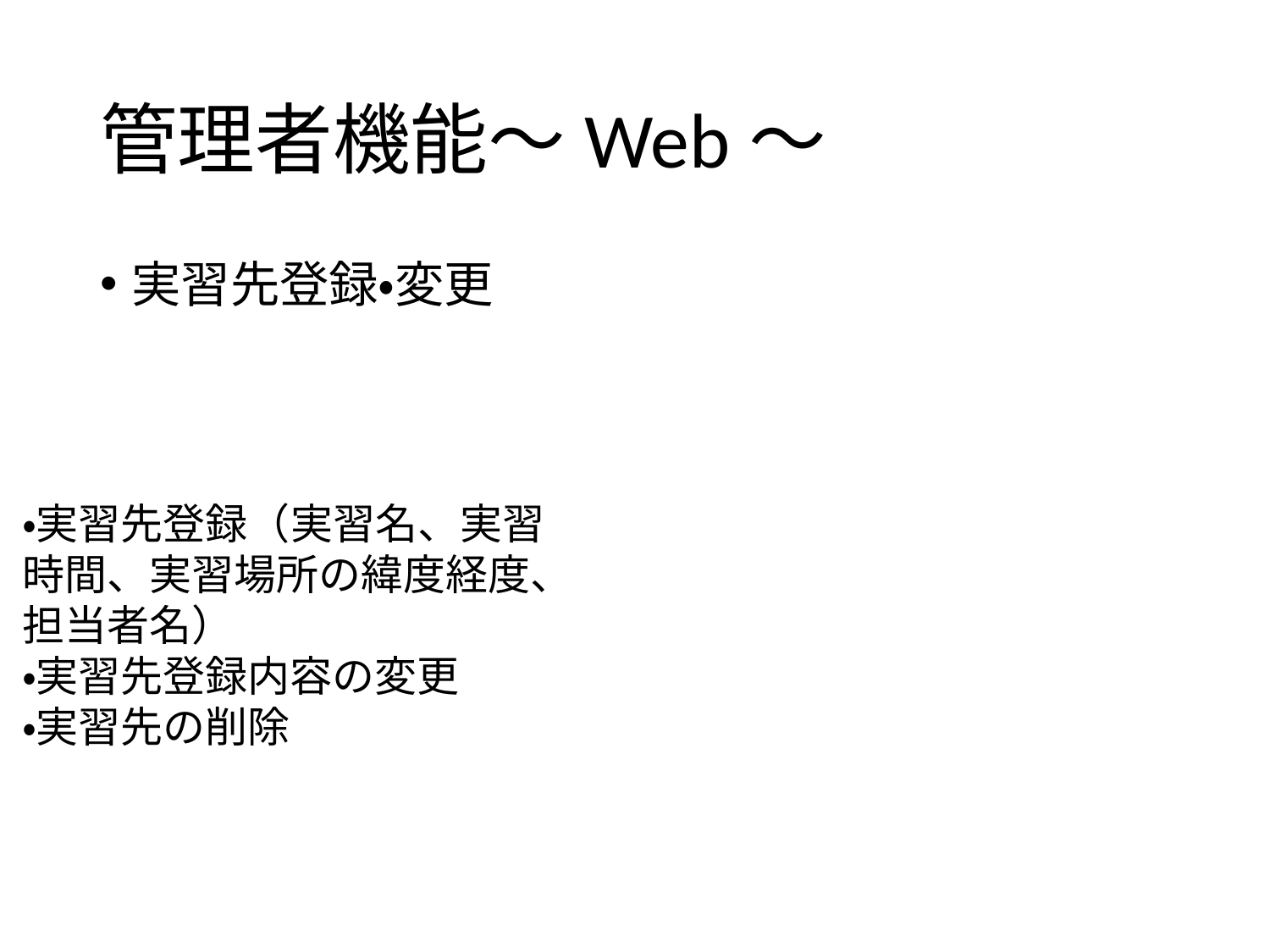

# 管理者機能～Web～
実習先登録・変更
・実習先登録（実習名、実習時間、実習場所の緯度経度、担当者名）
・実習先登録内容の変更
・実習先の削除